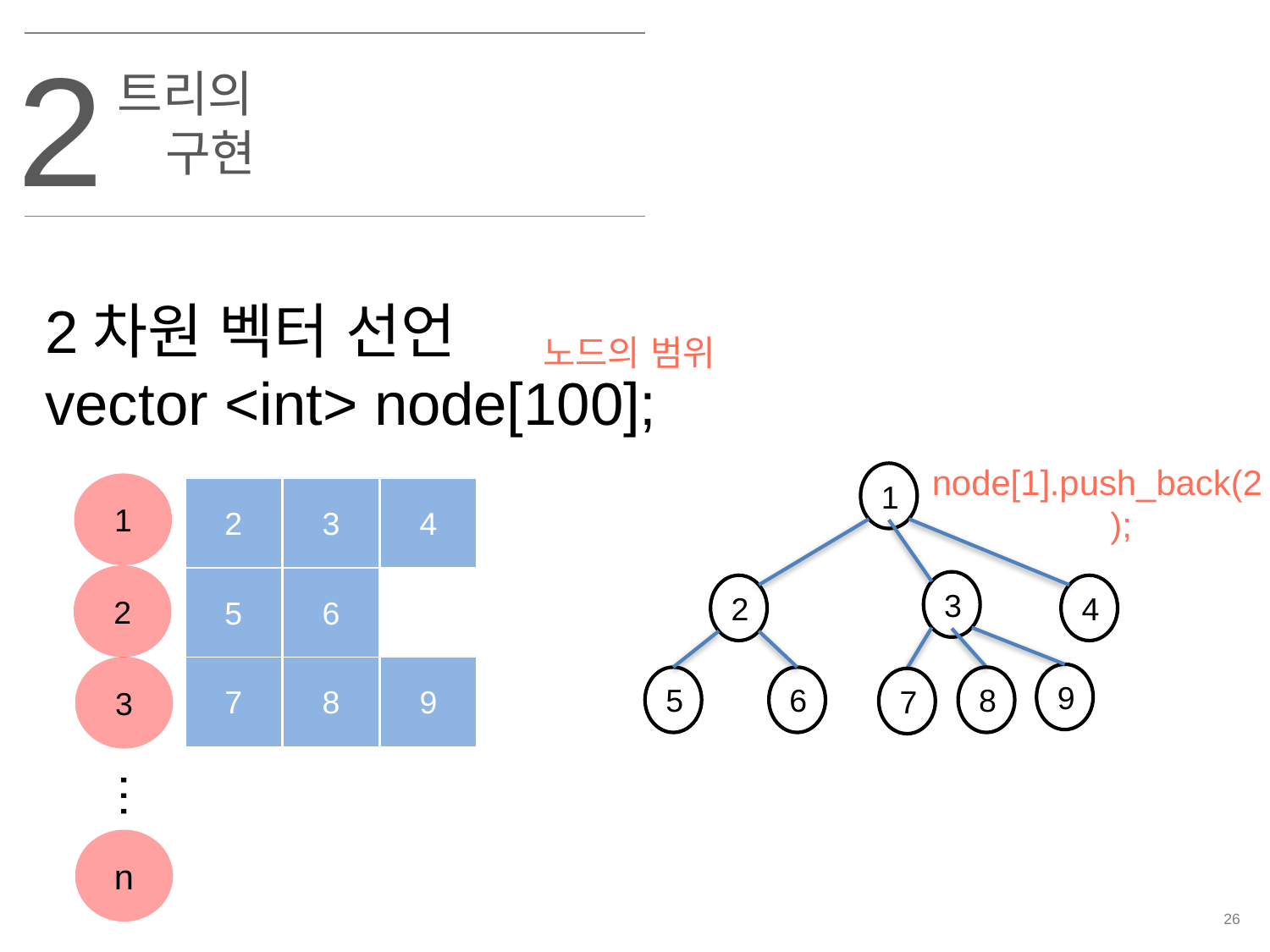

2
트리의 구현
2차원 벡터 선언
vector <int> node[100];
노드의 범위
node[1].push_back(2);
1
1
2
3
4
2
6
5
3
2
4
9
7
8
3
9
5
6
8
7
…
n